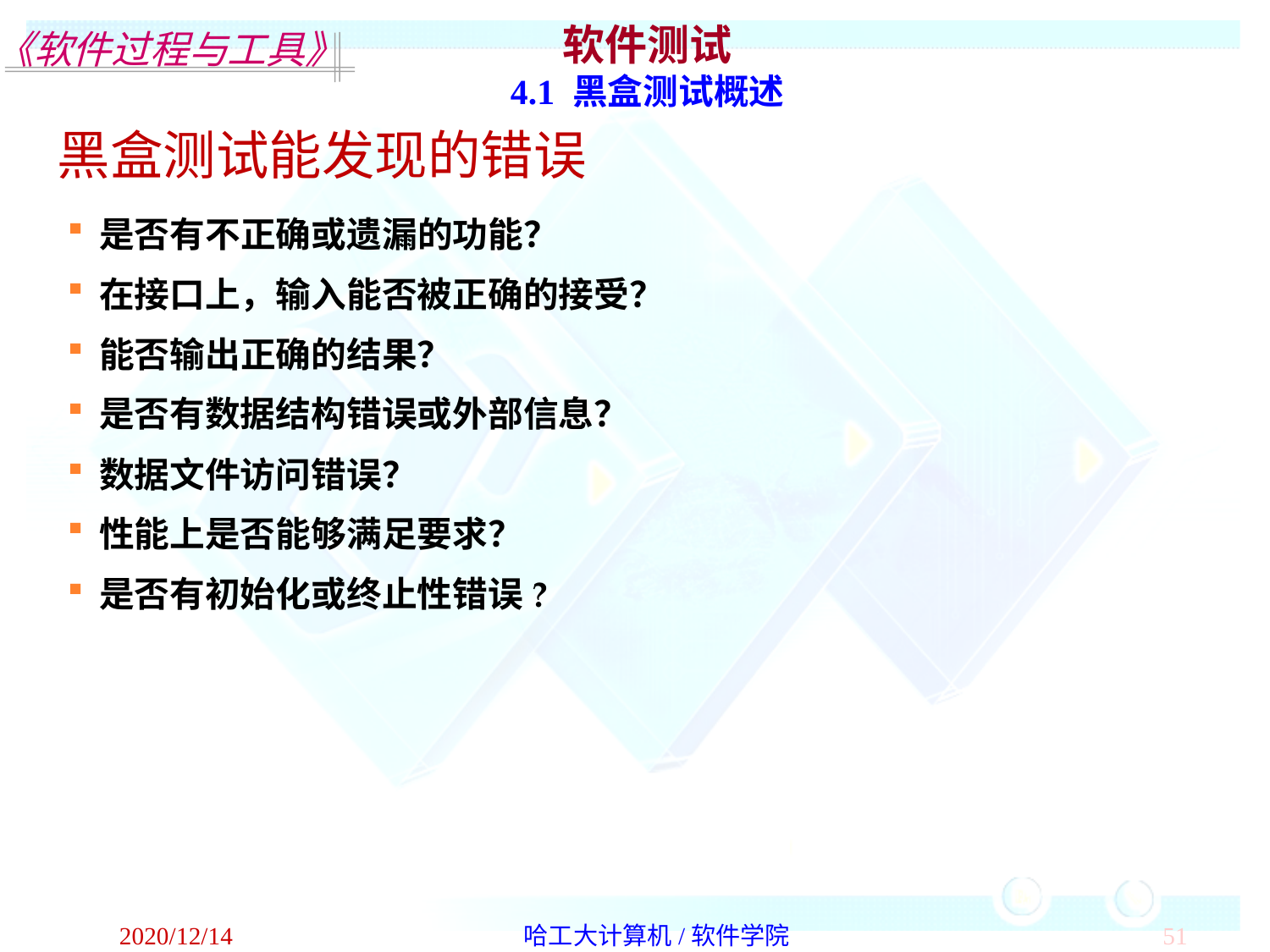

软件测试
4.1 黑盒测试概述
黑盒测试能发现的错误
是否有不正确或遗漏的功能？
在接口上，输入能否被正确的接受？
能否输出正确的结果？
是否有数据结构错误或外部信息？
数据文件访问错误？
性能上是否能够满足要求？
是否有初始化或终止性错误?